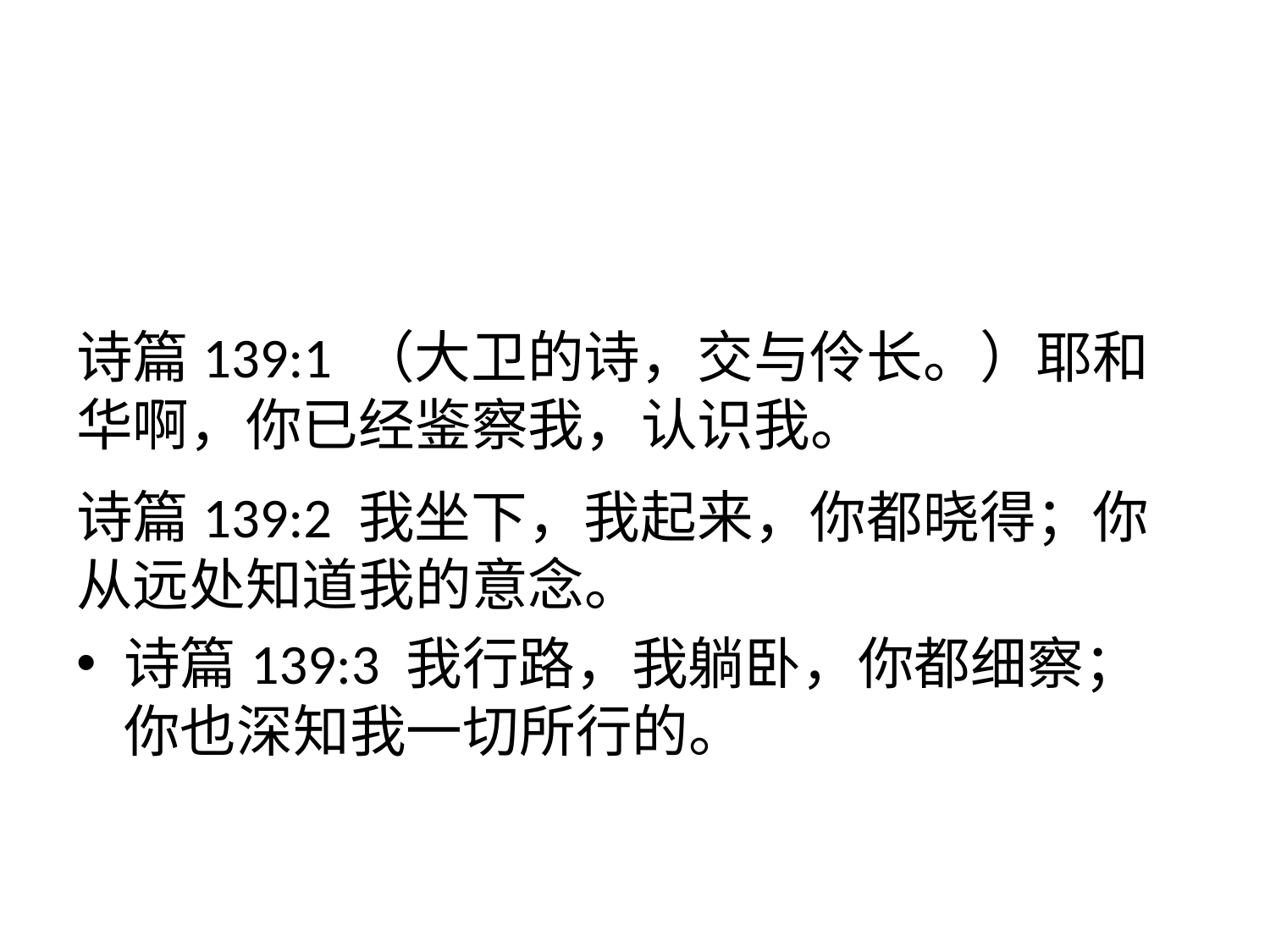

#

诗篇139:1 （大卫的诗，交与伶长。）耶和华啊，你已经鉴察我，认识我。
诗篇139:2 我坐下，我起来，你都晓得；你从远处知道我的意念。
诗篇139:3 我行路，我躺卧，你都细察；你也深知我一切所行的。